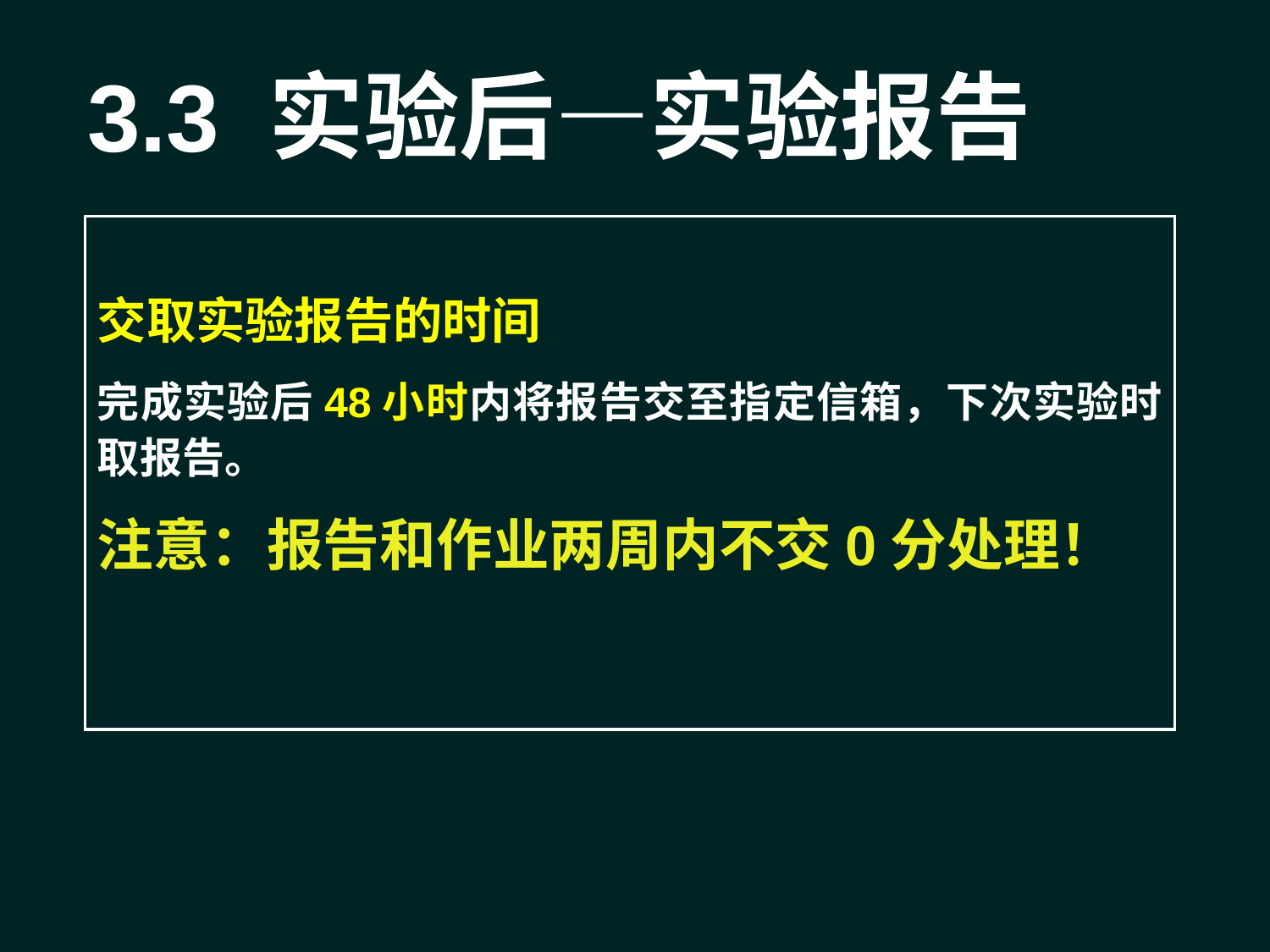

3.3 实验后—实验报告

交取实验报告的时间
完成实验后48小时内将报告交至指定信箱，下次实验时取报告。
注意：报告和作业两周内不交0分处理！